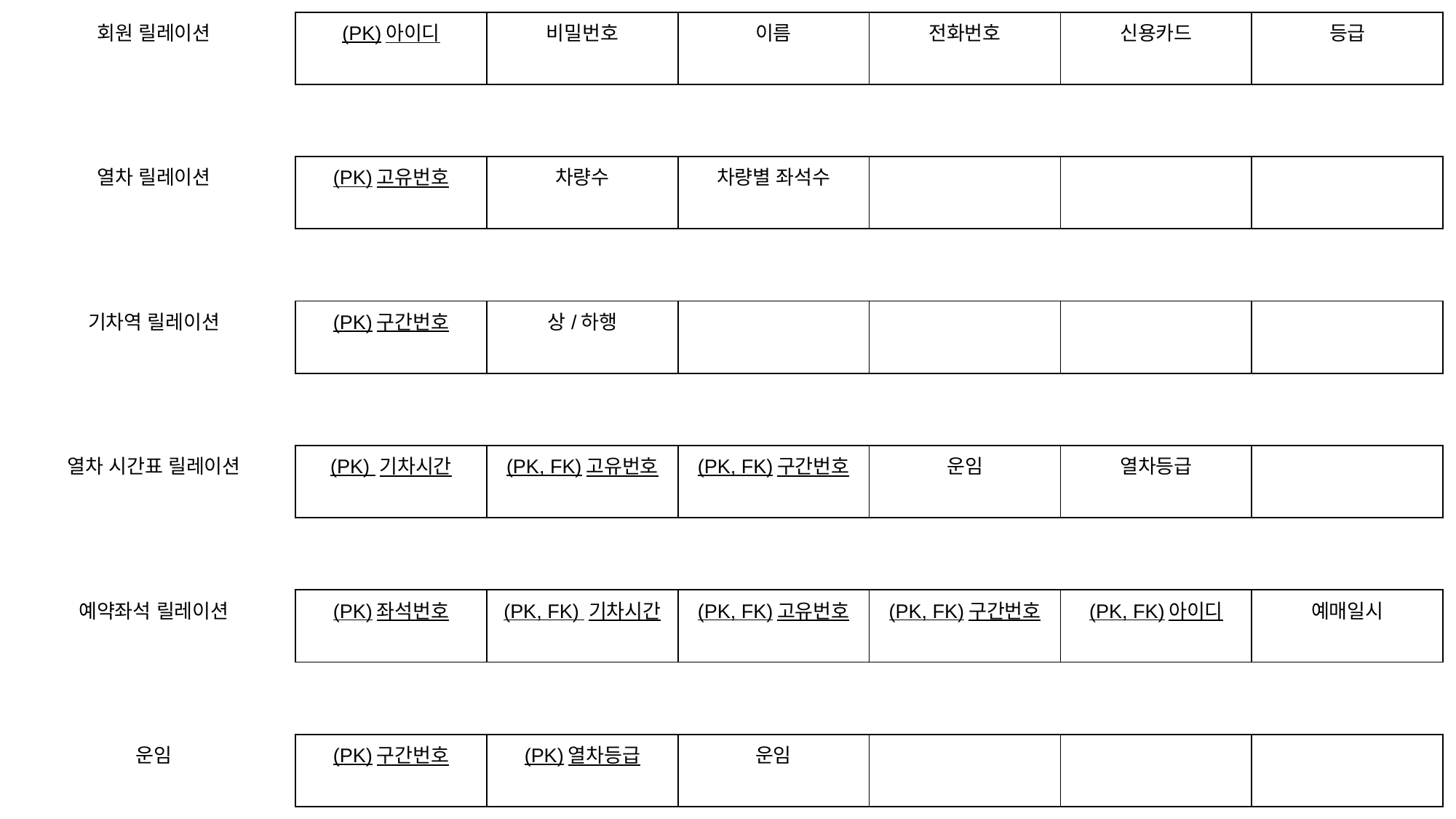

| 회원 릴레이션 | (PK)아이디 | 비밀번호 | 이름 | 전화번호 | 신용카드 | 등급 |
| --- | --- | --- | --- | --- | --- | --- |
|  |  |  |  |  |  |  |
| 열차 릴레이션 | (PK)고유번호 | 차량수 | 차량별 좌석수 |  |  |  |
|  |  |  |  |  |  |  |
| 기차역 릴레이션 | (PK)구간번호 | 상/하행 |  |  |  |  |
|  |  |  |  |  |  |  |
| 열차 시간표 릴레이션 | (PK) 기차시간 | (PK, FK)고유번호 | (PK, FK)구간번호 | 운임 | 열차등급 |  |
|  |  |  |  |  |  |  |
| 예약좌석 릴레이션 | (PK)좌석번호 | (PK, FK) 기차시간 | (PK, FK)고유번호 | (PK, FK)구간번호 | (PK, FK)아이디 | 예매일시 |
|  |  |  |  |  |  |  |
| 운임 | (PK)구간번호 | (PK)열차등급 | 운임 |  |  |  |